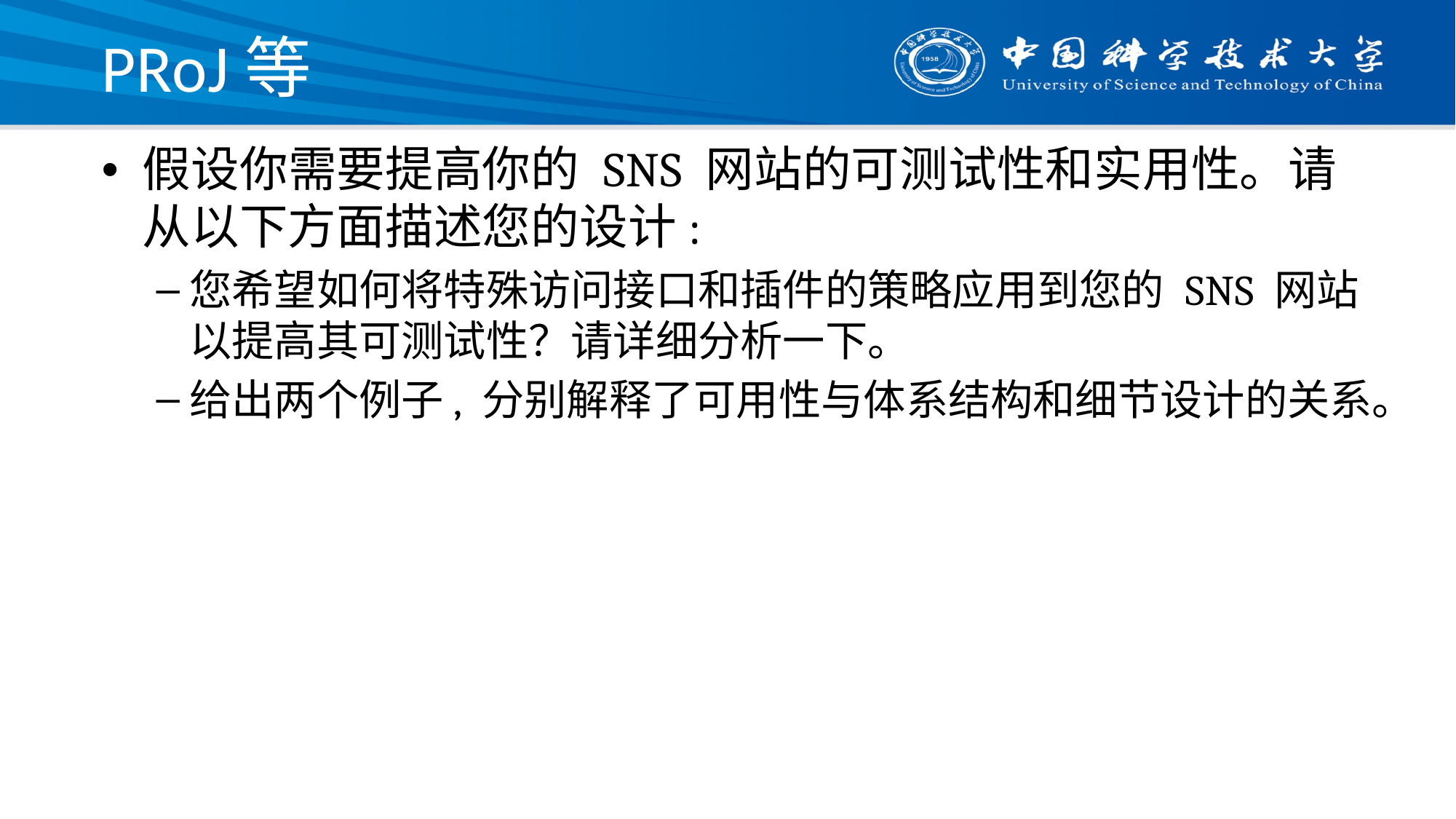

# PRoJ等
假设你需要提高你的 SNS 网站的可测试性和实用性。请从以下方面描述您的设计:
您希望如何将特殊访问接口和插件的策略应用到您的 SNS 网站以提高其可测试性？请详细分析一下。
给出两个例子, 分别解释了可用性与体系结构和细节设计的关系。